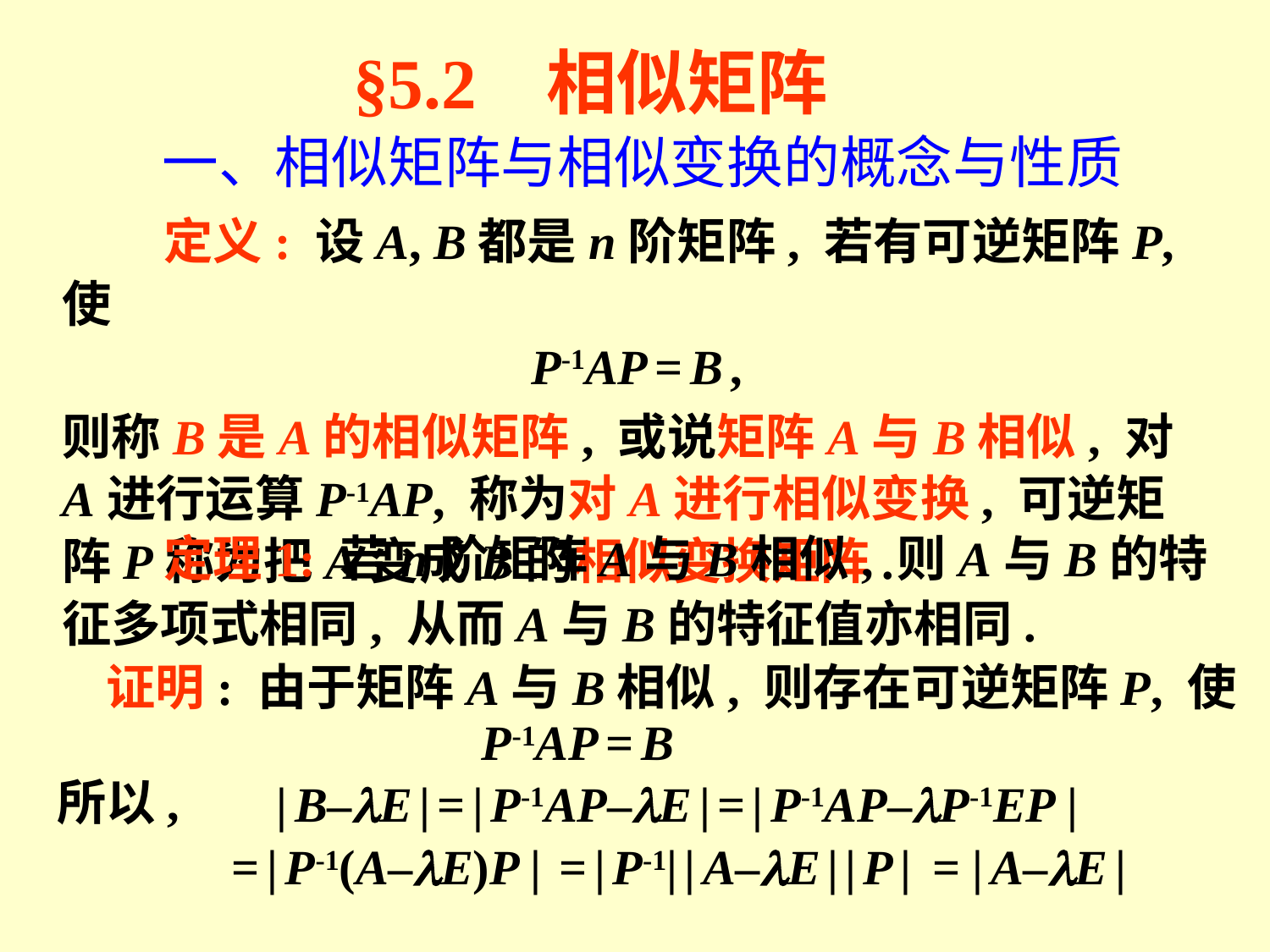

§5.2   相似矩阵
一、相似矩阵与相似变换的概念与性质
        定义: 设A, B都是n阶矩阵, 若有可逆矩阵P, 使
P-1AP = B ,
则称B是A的相似矩阵, 或说矩阵A与B相似, 对A进行运算P-1AP, 称为对A进行相似变换, 可逆矩阵P称为把A变成B的相似变换矩阵.
        定理1: 若n阶矩阵A与B相似, 则A与B的特征多项式相同, 从而A与B的特征值亦相同.
证明: 由于矩阵A与B相似, 则存在可逆矩阵P, 使
P-1AP = B
所以,
| B–λE | = | P-1AP–λE | = | P-1AP–λP-1EP |
= | P-1(A–λE)P |
= | P-1| | A–λE | | P |
= | A–λE |